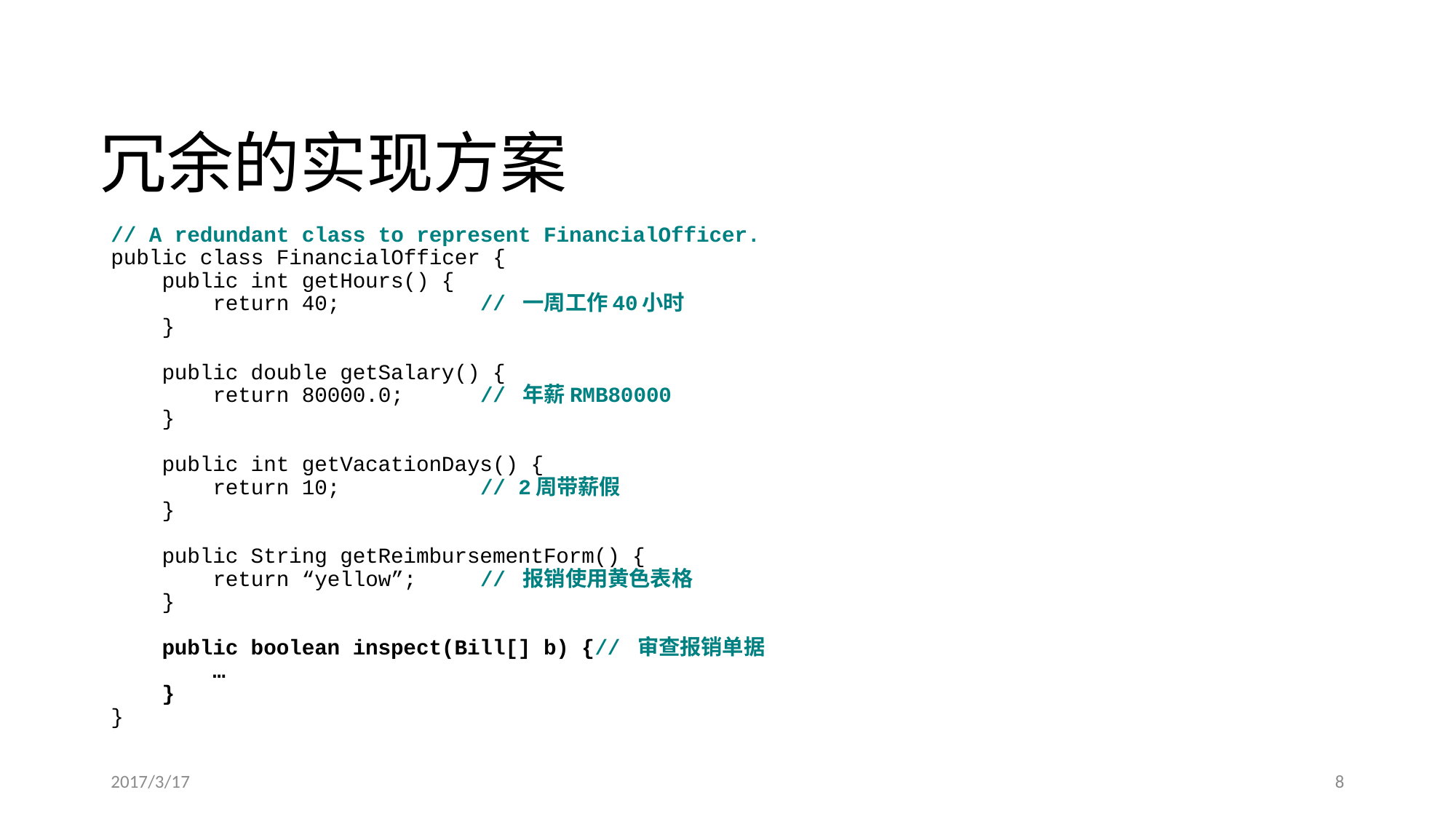

# 冗余的实现方案
// A redundant class to represent FinancialOfficer.
public class FinancialOfficer {
    public int getHours() {
        return 40;           // 一周工作40小时
    }

    public double getSalary() {
        return 80000.0;      // 年薪RMB80000
    }

    public int getVacationDays() {
        return 10;           // 2周带薪假
    }

    public String getReimbursementForm() {
        return “yellow”;     // 报销使用黄色表格
    }

    public boolean inspect(Bill[] b) {// 审查报销单据
        …
    }
}
2017/3/17
8